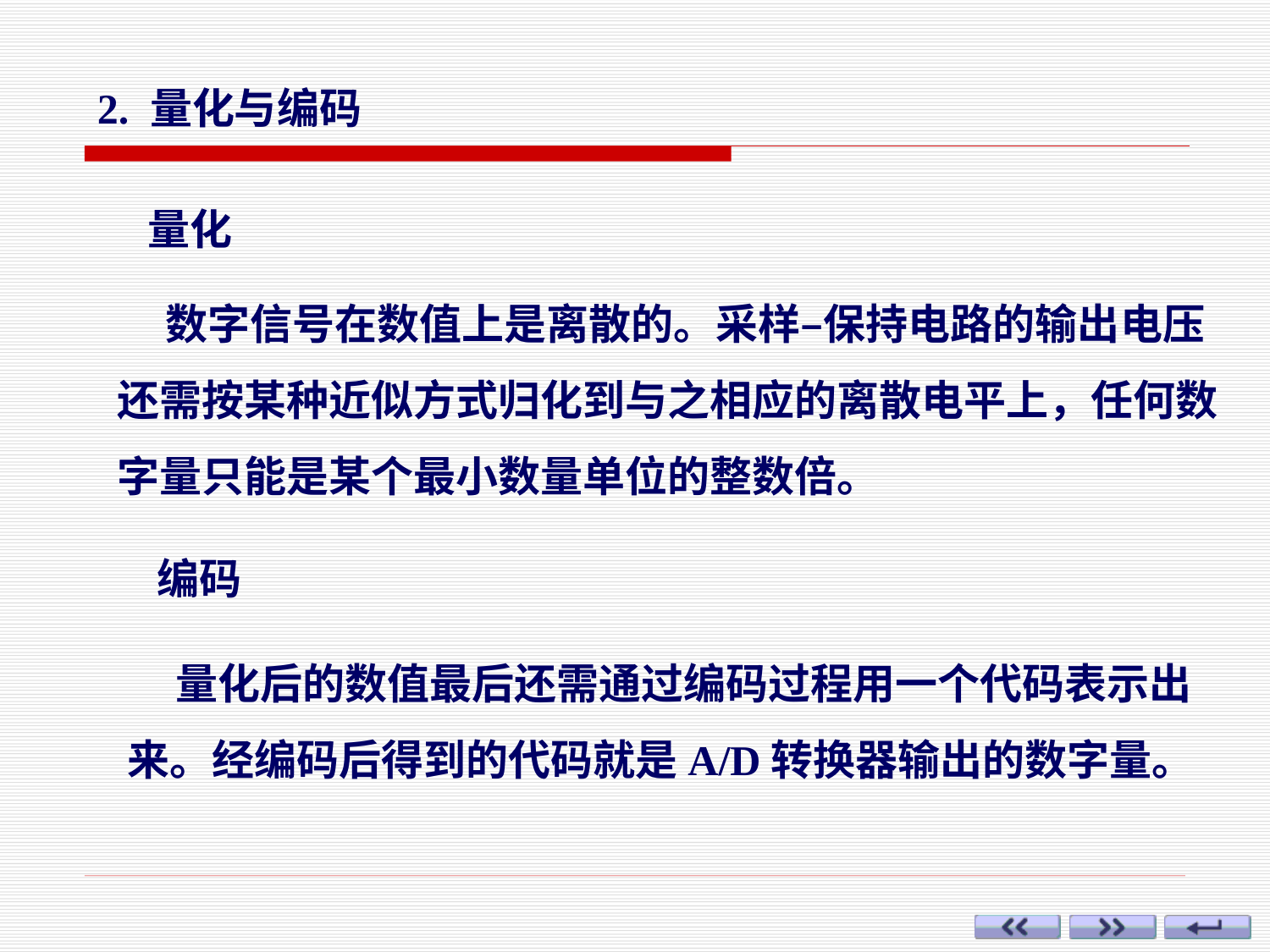

2. 量化与编码
量化
    数字信号在数值上是离散的。采样–保持电路的输出电压还需按某种近似方式归化到与之相应的离散电平上，任何数字量只能是某个最小数量单位的整数倍。
编码
    量化后的数值最后还需通过编码过程用一个代码表示出来。经编码后得到的代码就是A/D转换器输出的数字量。